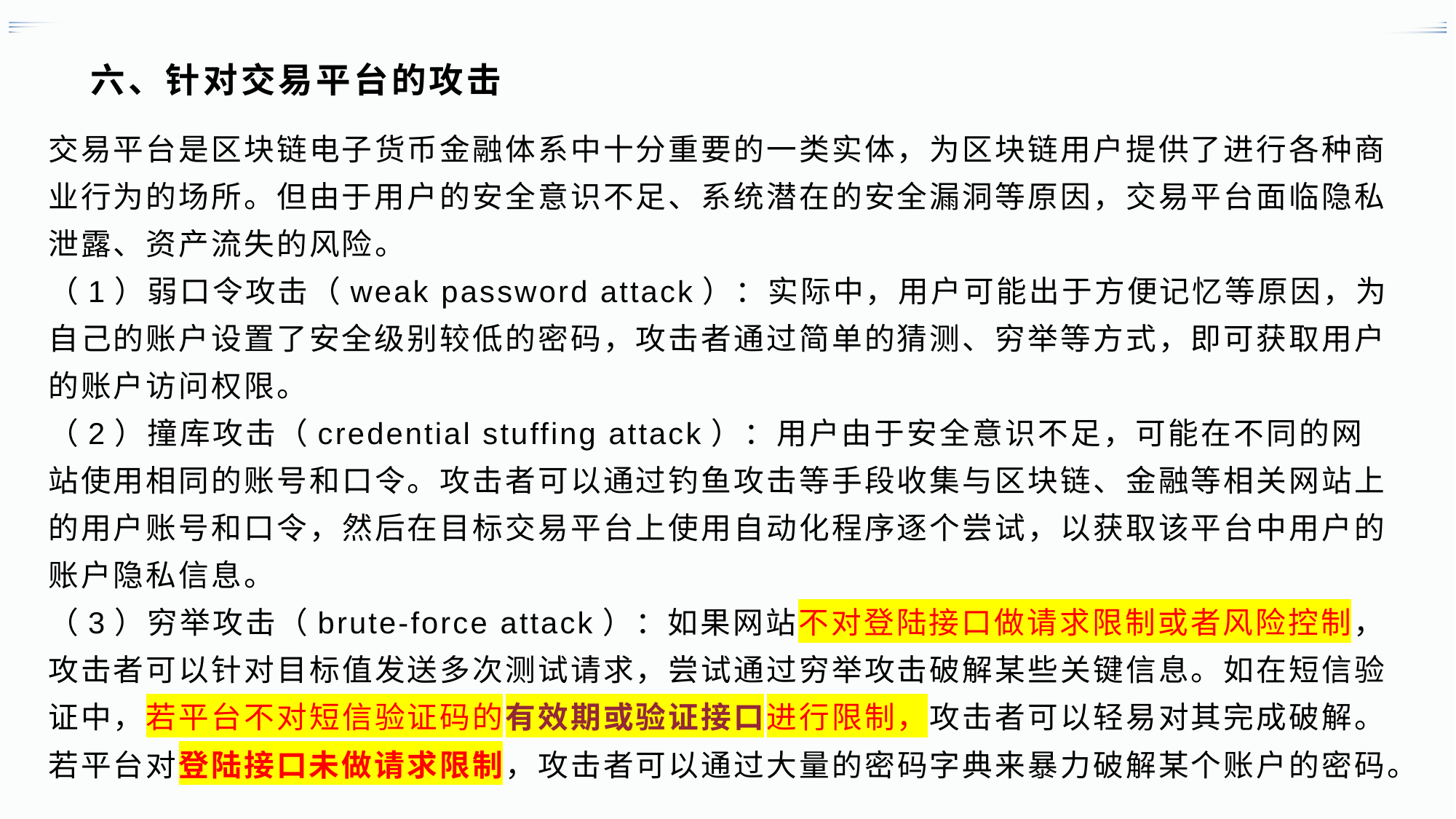

# 六、针对交易平台的攻击
交易平台是区块链电子货币金融体系中十分重要的一类实体，为区块链用户提供了进行各种商业行为的场所。但由于用户的安全意识不足、系统潜在的安全漏洞等原因，交易平台面临隐私泄露、资产流失的风险。
（1）弱口令攻击（weak password attack）：实际中，用户可能出于方便记忆等原因，为自己的账户设置了安全级别较低的密码，攻击者通过简单的猜测、穷举等方式，即可获取用户的账户访问权限。
（2）撞库攻击（credential stuffing attack）：用户由于安全意识不足，可能在不同的网站使用相同的账号和口令。攻击者可以通过钓鱼攻击等手段收集与区块链、金融等相关网站上的用户账号和口令，然后在目标交易平台上使用自动化程序逐个尝试，以获取该平台中用户的账户隐私信息。
（3）穷举攻击（brute-force attack）：如果网站不对登陆接口做请求限制或者风险控制，攻击者可以针对目标值发送多次测试请求，尝试通过穷举攻击破解某些关键信息。如在短信验证中，若平台不对短信验证码的有效期或验证接口进行限制，攻击者可以轻易对其完成破解。若平台对登陆接口未做请求限制，攻击者可以通过大量的密码字典来暴力破解某个账户的密码。